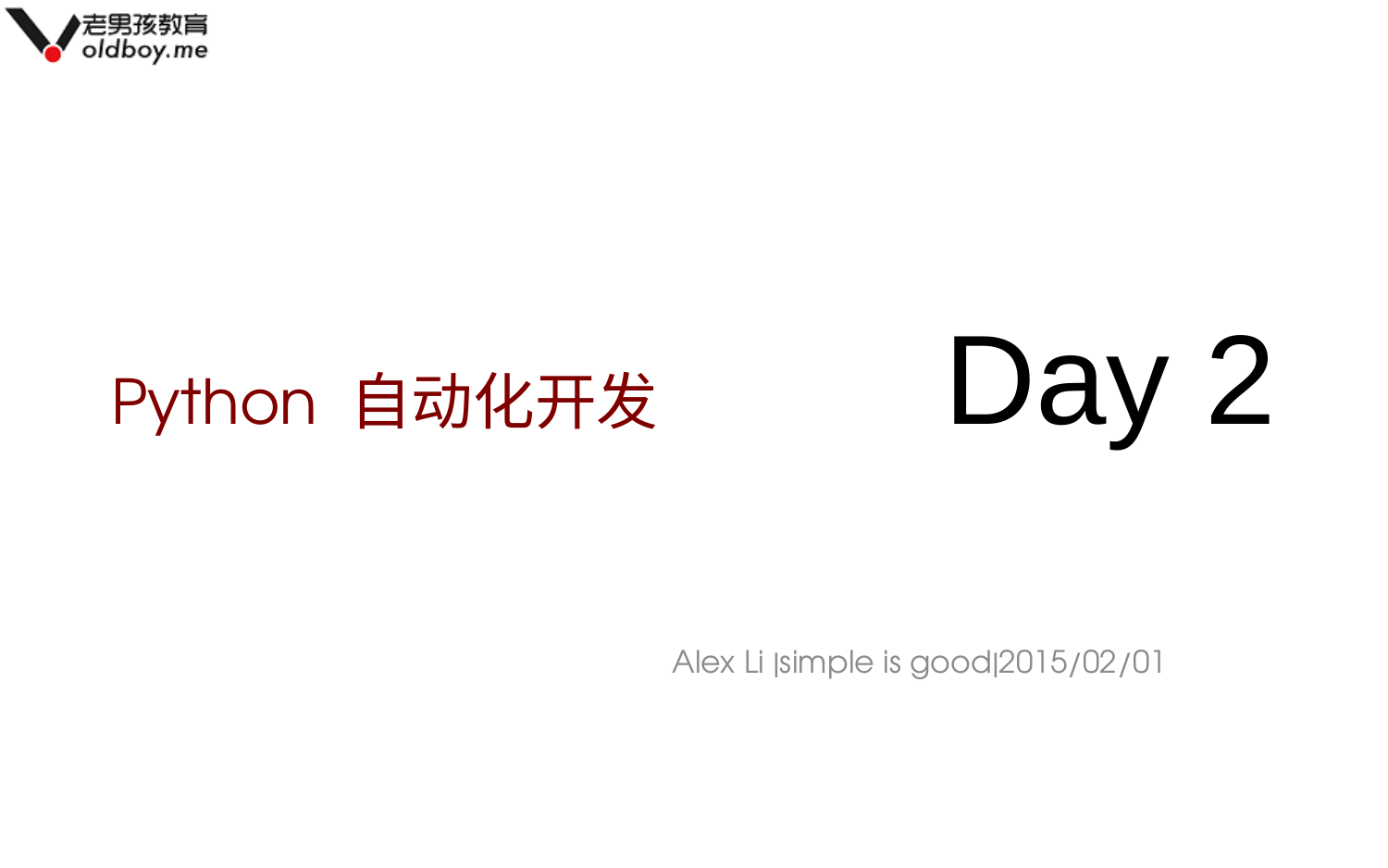

# Python 自动化开发 		Day 2

Alex Li |simple is good|2015/02/01